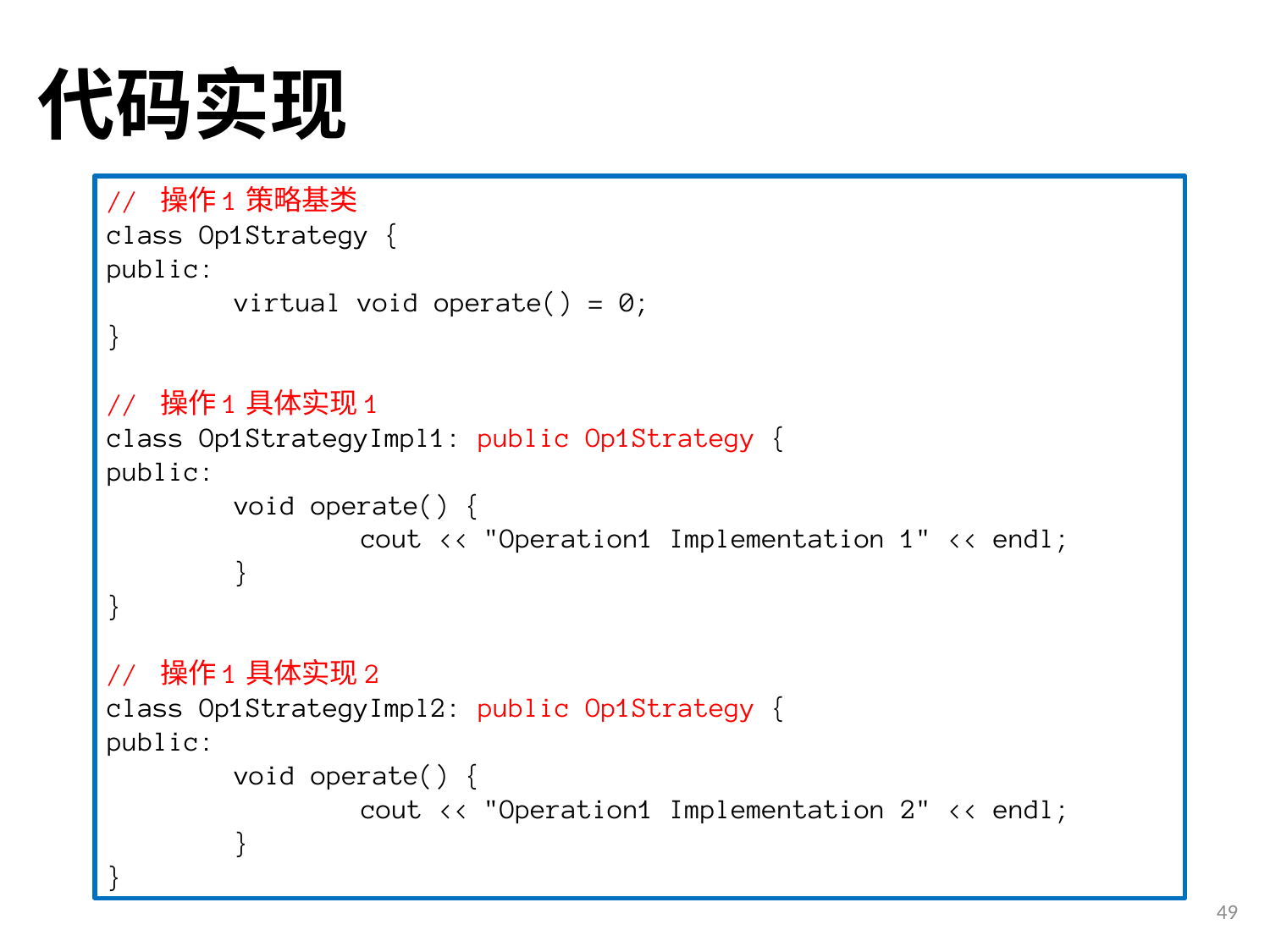

# 代码实现
// 操作1策略基类
class Op1Strategy {
public:
	virtual void operate() = 0;
}

// 操作1具体实现1
class Op1StrategyImpl1: public Op1Strategy {
public:
	void operate() {
		cout << "Operation1 Implementation 1" << endl;
	}
}

// 操作1具体实现2
class Op1StrategyImpl2: public Op1Strategy {
public:
	void operate() {
		cout << "Operation1 Implementation 2" << endl;
	}
}
49